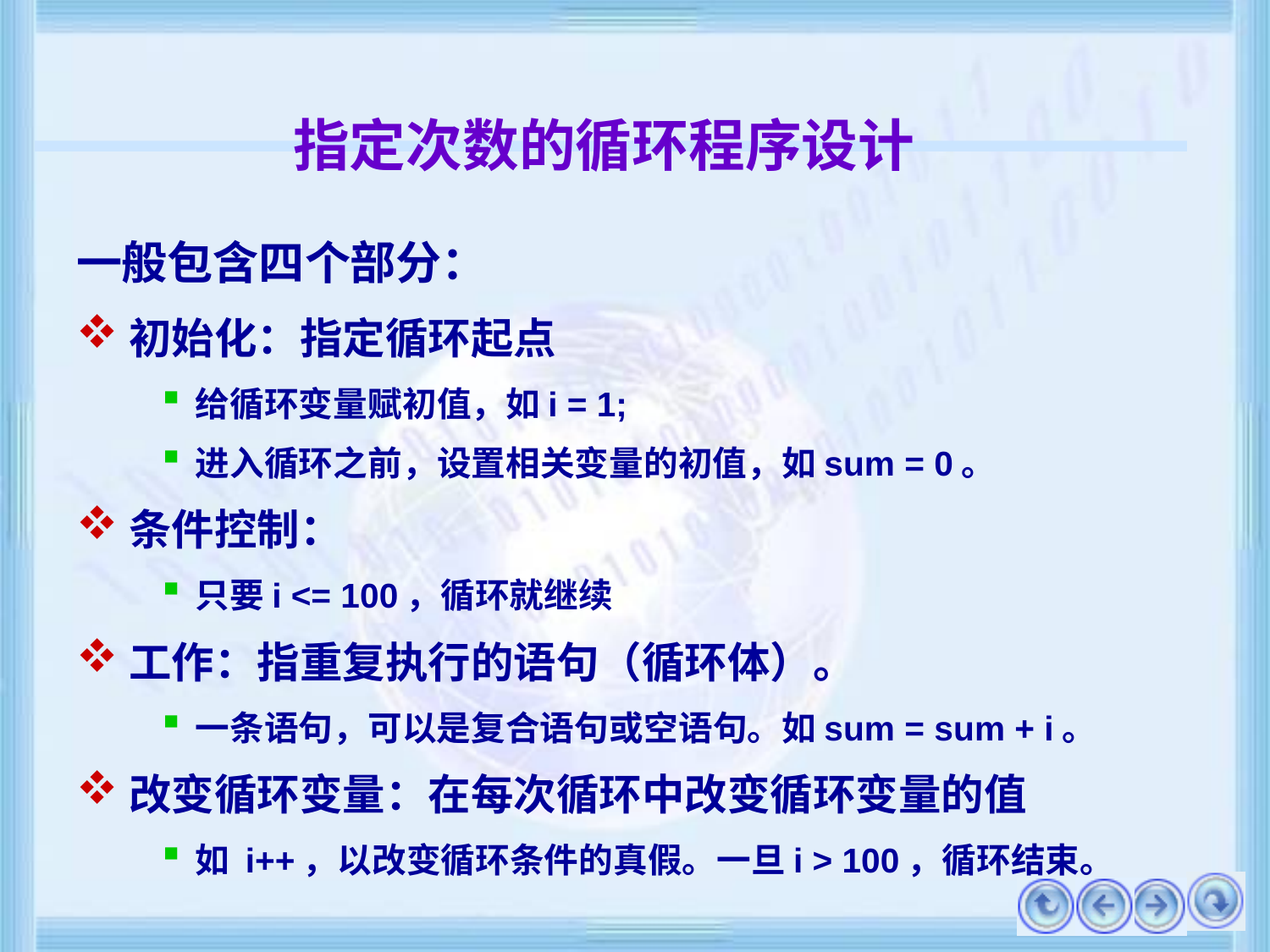

# 指定次数的循环程序设计
一般包含四个部分：
初始化：指定循环起点
给循环变量赋初值，如i = 1;
进入循环之前，设置相关变量的初值，如sum = 0。
条件控制：
只要i <= 100，循环就继续
工作：指重复执行的语句（循环体）。
一条语句，可以是复合语句或空语句。如sum = sum + i。
改变循环变量：在每次循环中改变循环变量的值
如 i++，以改变循环条件的真假。一旦i > 100，循环结束。